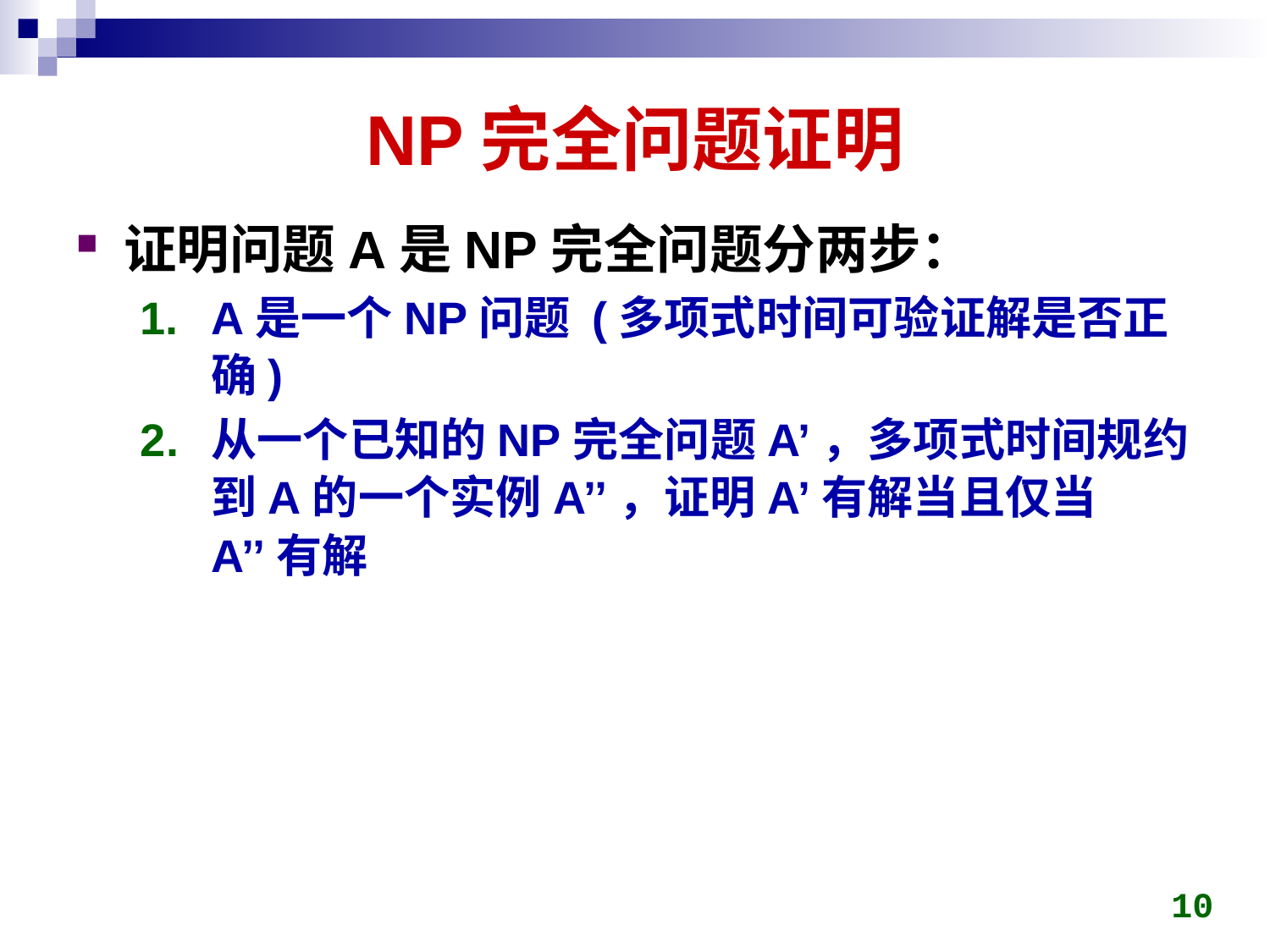

# NP完全问题证明
证明问题A是NP完全问题分两步：
A是一个NP问题 (多项式时间可验证解是否正确)
从一个已知的NP完全问题A’，多项式时间规约到A的一个实例A’’，证明A’有解当且仅当A’’有解

10